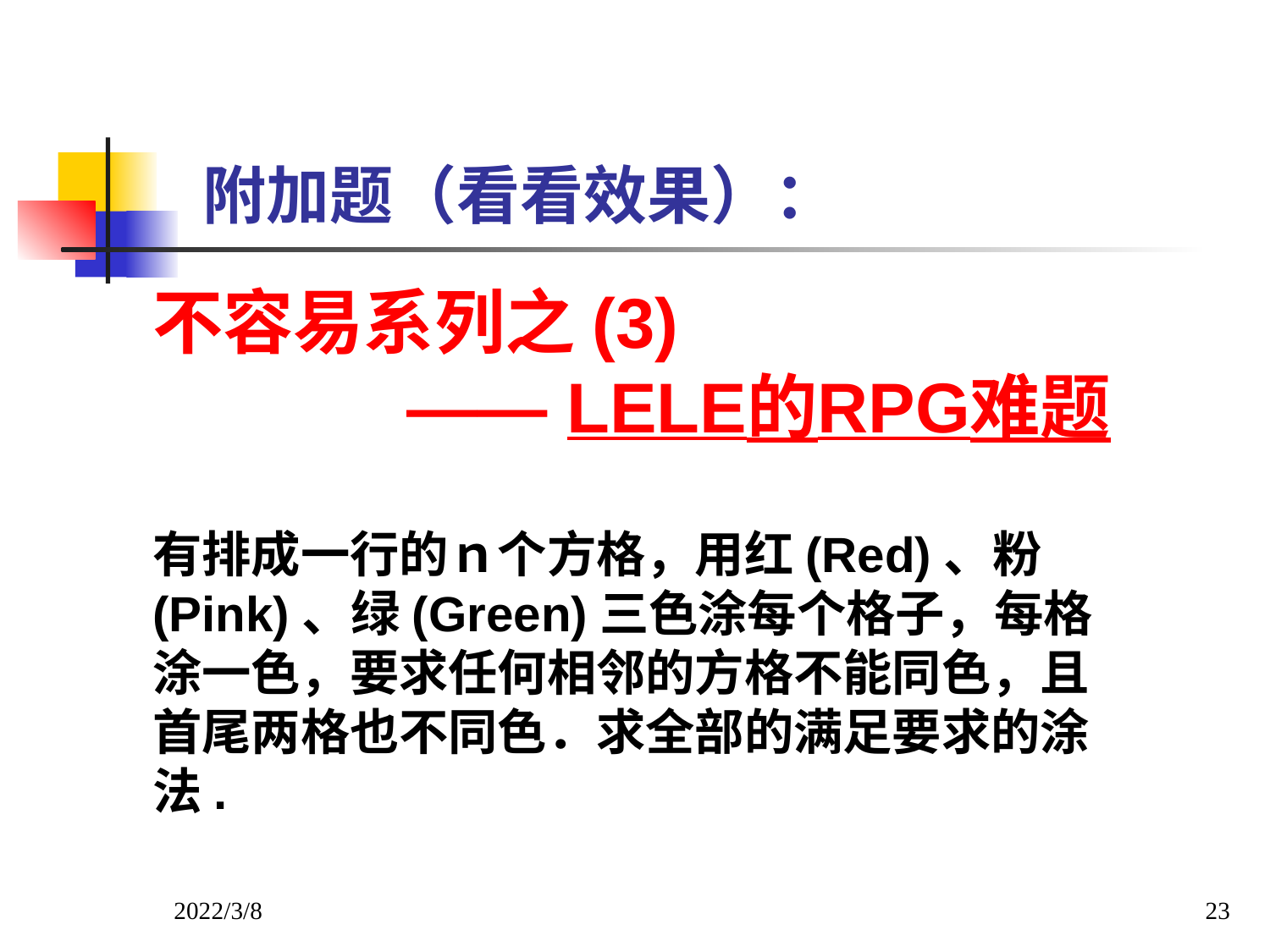

附加题（看看效果）：
不容易系列之(3)
		—— LELE的RPG难题

有排成一行的ｎ个方格，用红(Red)、粉(Pink)、绿(Green)三色涂每个格子，每格涂一色，要求任何相邻的方格不能同色，且首尾两格也不同色．求全部的满足要求的涂法.
2022/3/8
23